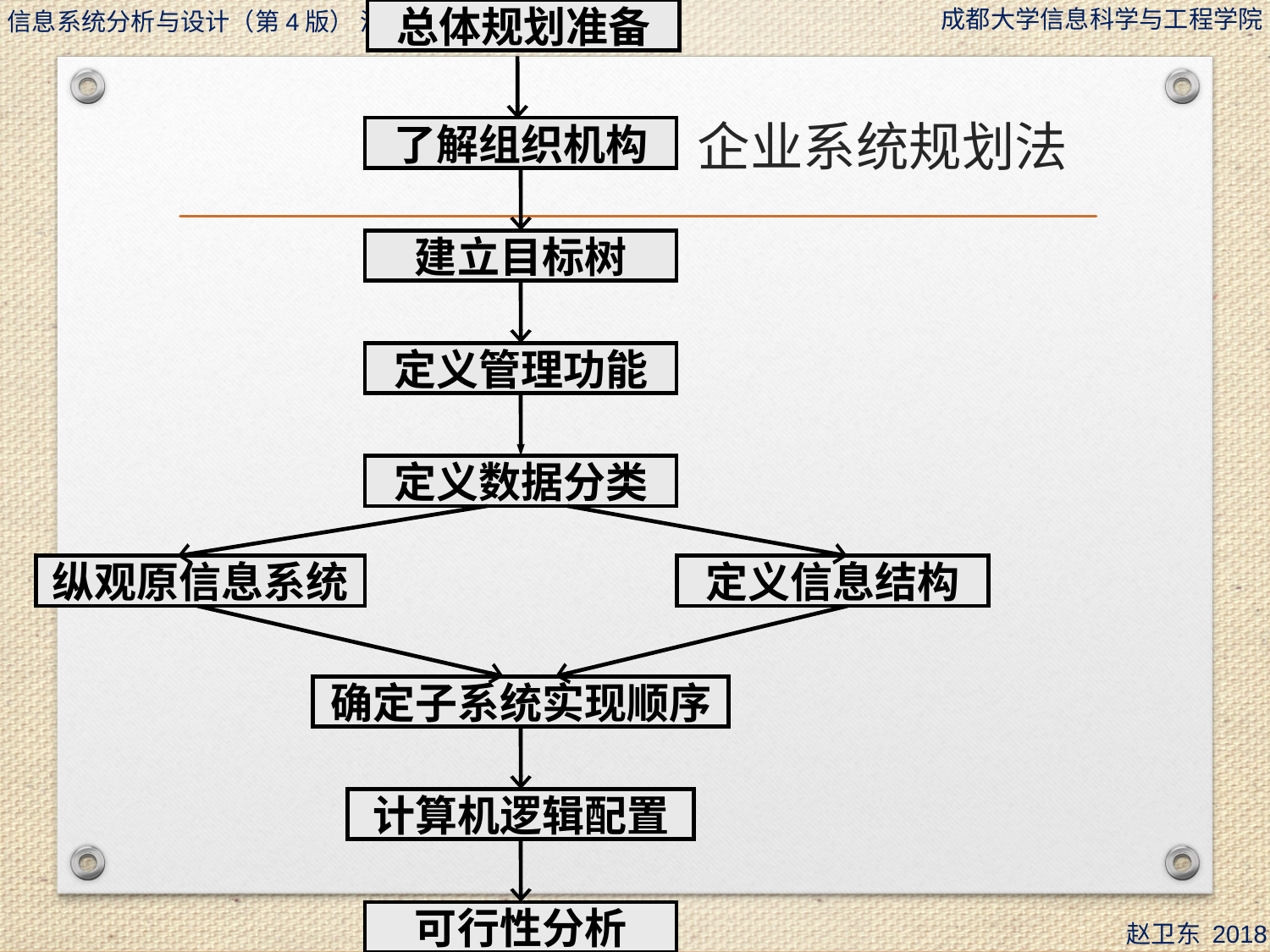

总体规划准备

# 企业系统规划法
了解组织机构

建立目标树

定义管理功能

定义数据分类

纵观原信息系统
定义信息结构

确定子系统实现顺序

计算机逻辑配置

可行性分析